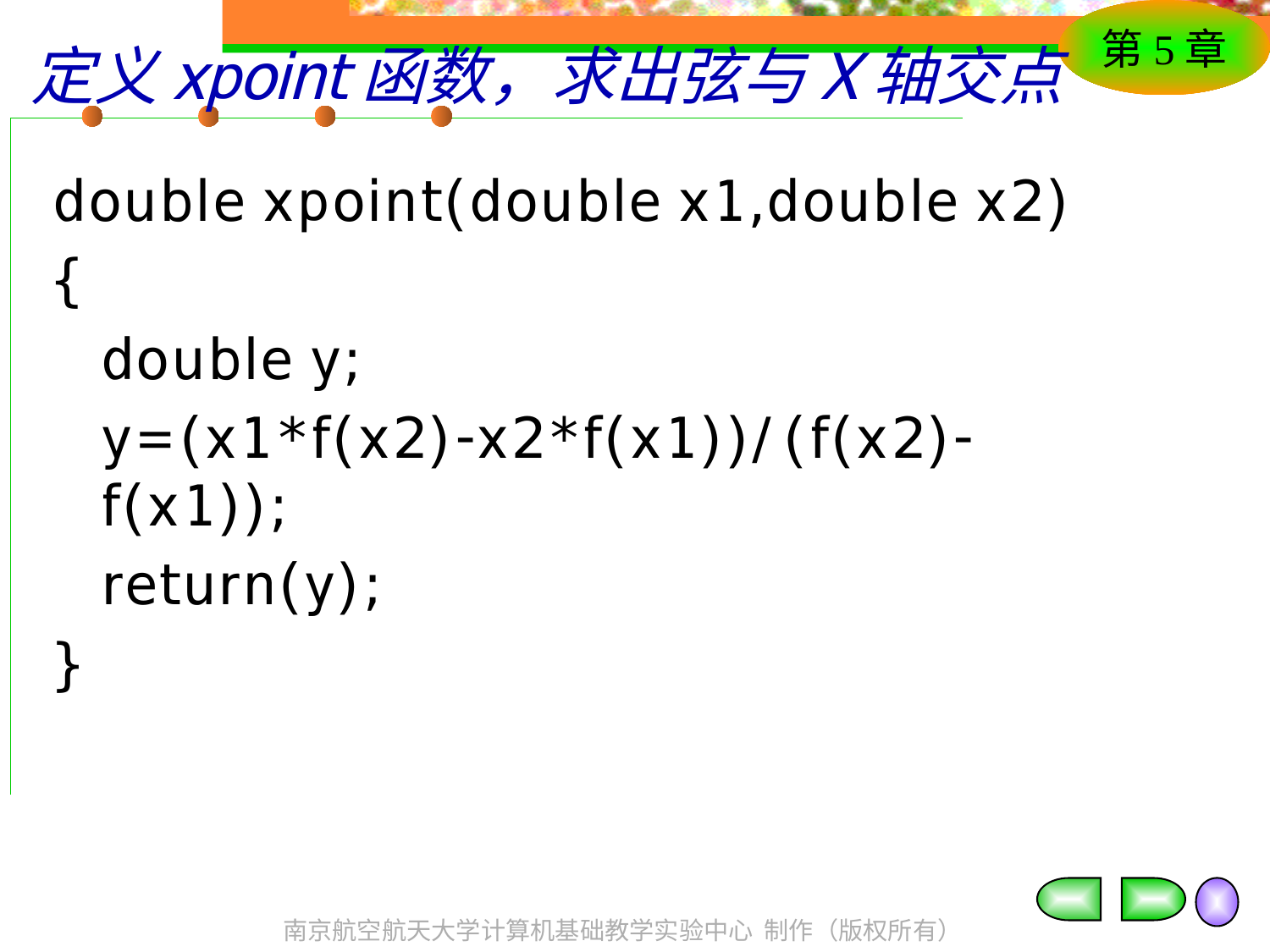

# 定义xpoint函数，求出弦与X轴交点
double xpoint(double x1,double x2)
{
	double y;
	y=(x1*f(x2)-x2*f(x1))/(f(x2)-f(x1));
	return(y);
}